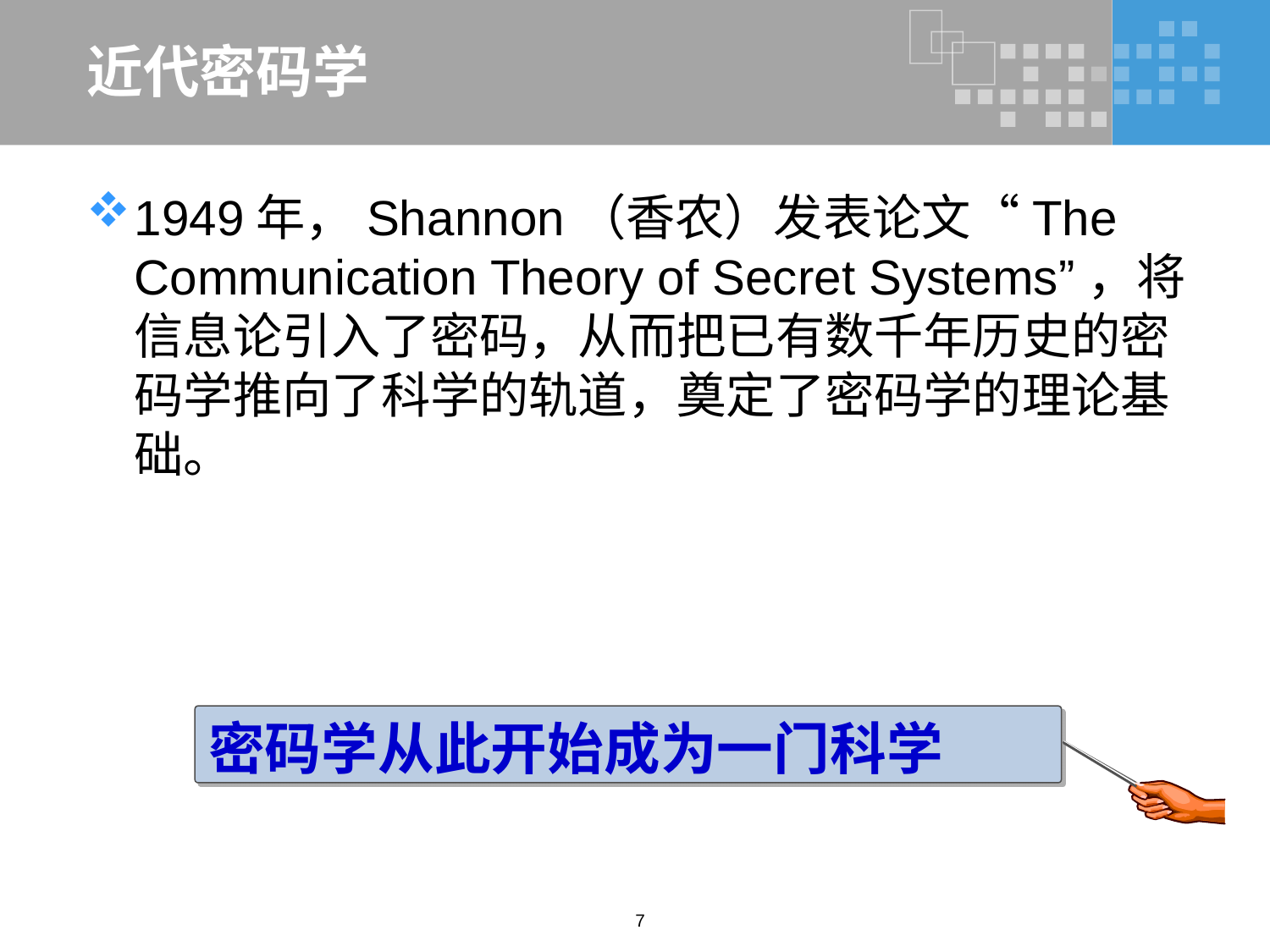

# 近代密码学
1949年，Shannon（香农）发表论文“The Communication Theory of Secret Systems”，将信息论引入了密码，从而把已有数千年历史的密码学推向了科学的轨道，奠定了密码学的理论基础。
密码学从此开始成为一门科学

7